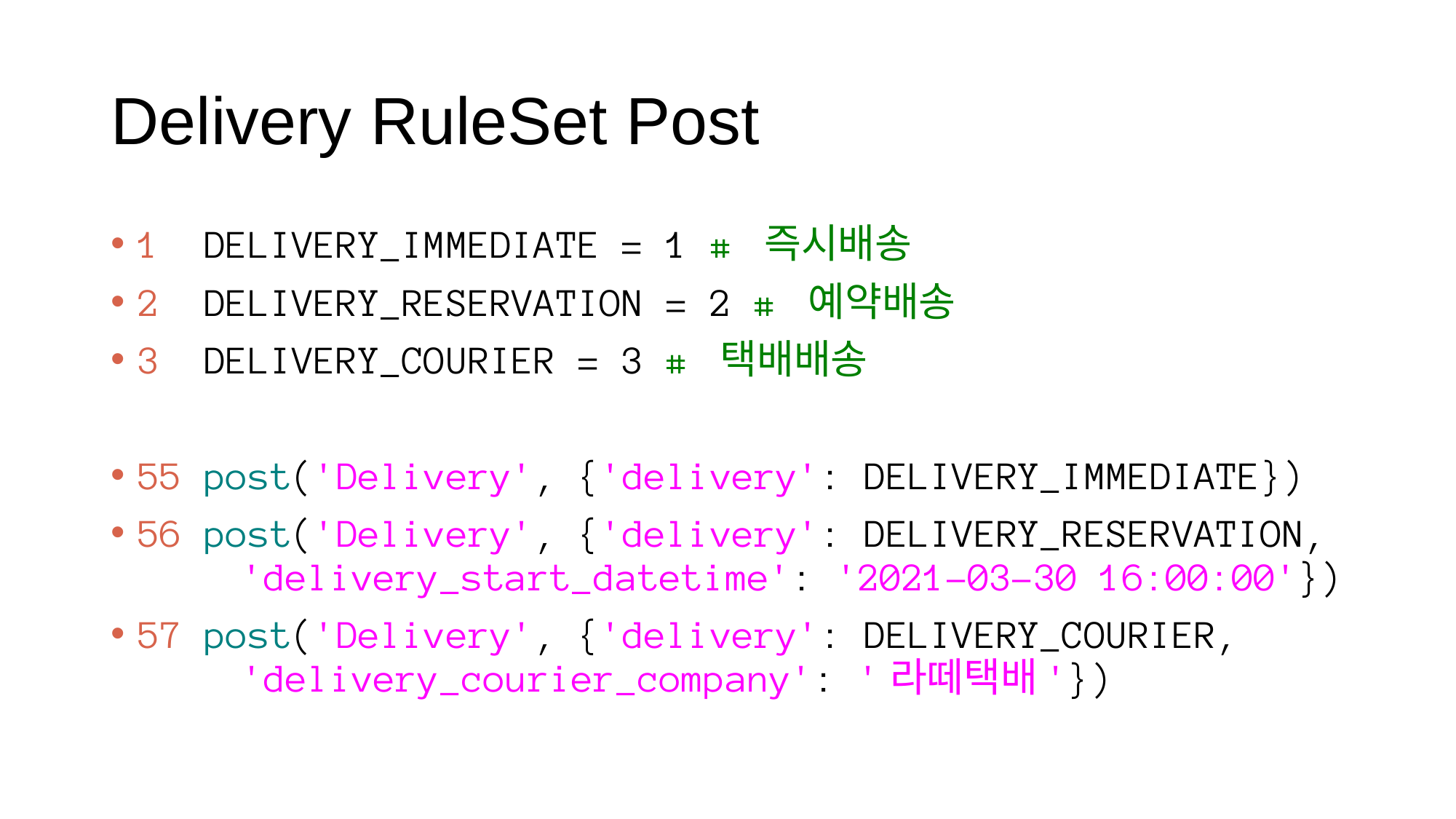

# Delivery RuleSet Post
1  DELIVERY_IMMEDIATE = 1 # 즉시배송
2  DELIVERY_RESERVATION = 2 # 예약배송
3  DELIVERY_COURIER = 3 # 택배배송

55 post('Delivery', {'delivery': DELIVERY_IMMEDIATE})
56 post('Delivery', {'delivery': DELIVERY_RESERVATION,
	'delivery_start_datetime': '2021-03-30 16:00:00'})
57 post('Delivery', {'delivery': DELIVERY_COURIER,
	'delivery_courier_company': '라떼택배'})